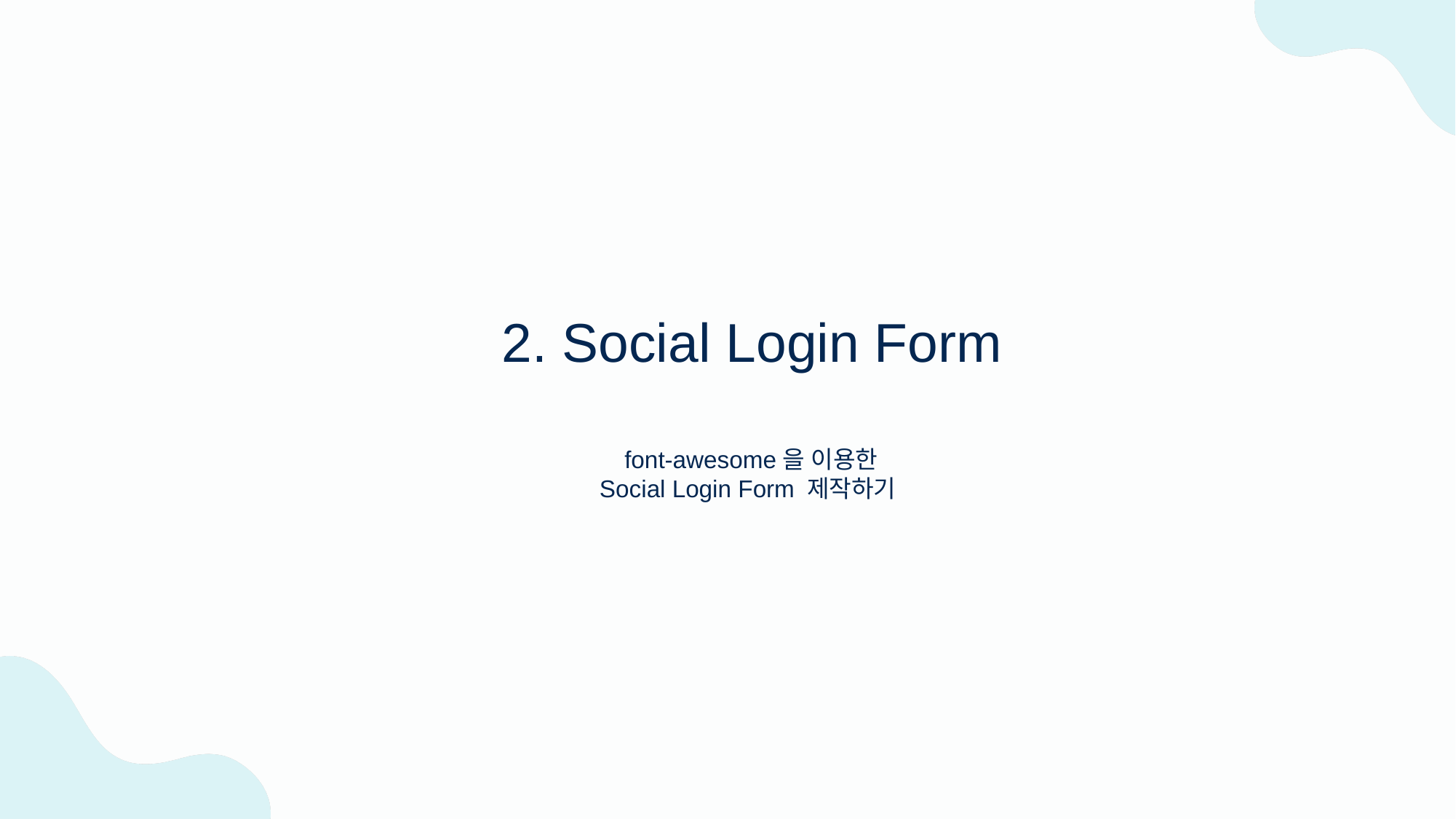

2. Social Login Form
font-awesome을 이용한
Social Login Form 제작하기